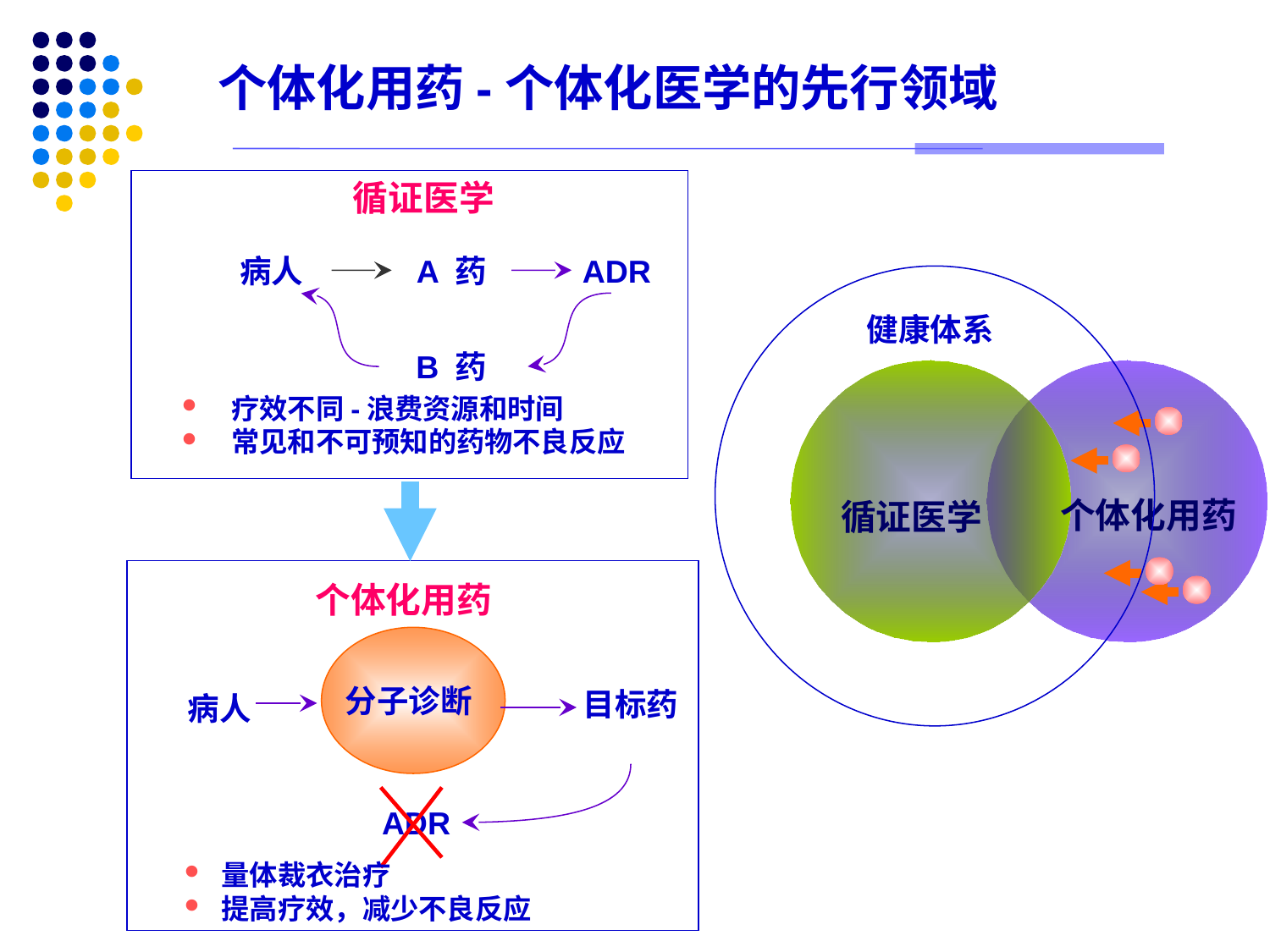

# 个体化用药-个体化医学的先行领域
循证医学

A 药
病人
ADR

健康体系

B 药

疗效不同-浪费资源和时间
常见和不可预知的药物不良反应

个体化用药
循证医学

个体化用药

分子诊断
目标药
病人
ADR

量体裁衣治疗
提高疗效，减少不良反应